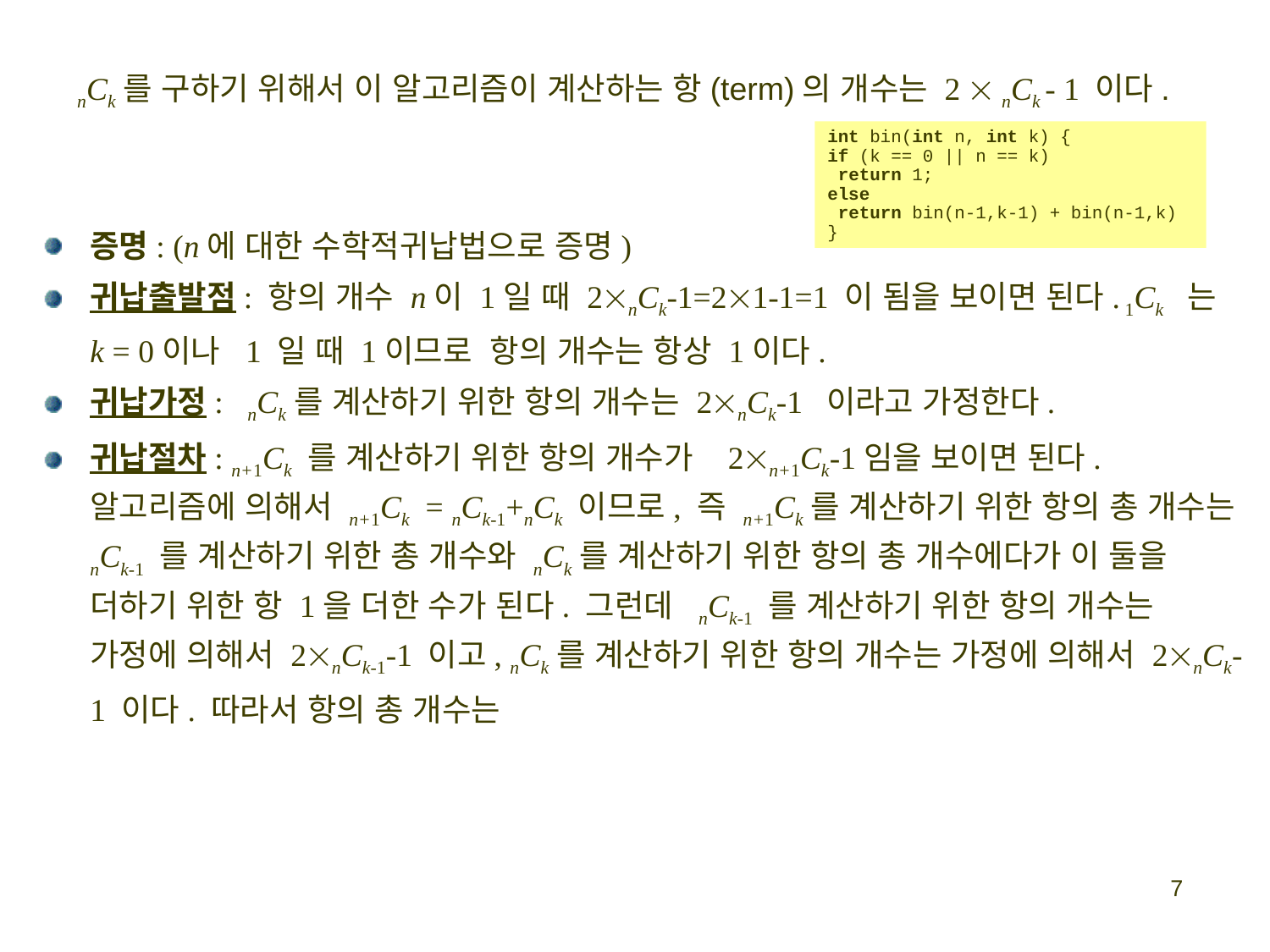

nCk를 구하기 위해서 이 알고리즘이 계산하는 항(term)의 개수는 2 × nCk - 1 이다.
int bin(int n, int k) {
if (k == 0 || n == k)
 return 1;
else
 return bin(n-1,k-1) + bin(n-1,k)
}
증명: (n에 대한 수학적귀납법으로 증명)
귀납출발점: 항의 개수 n이 1일 때 2×nCk-1=2×1-1=1 이 됨을 보이면 된다. 1Ck  는 k = 0이나  1 일 때 1이므로  항의 개수는 항상 1이다.
귀납가정:   nCk를 계산하기 위한 항의 개수는 2×nCk-1  이라고 가정한다.
귀납절차: n+1Ck 를 계산하기 위한 항의 개수가   2×n+1Ck-1임을 보이면 된다.  알고리즘에 의해서 n+1Ck  = nCk-1+nCk 이므로, 즉 n+1Ck를 계산하기 위한 항의 총 개수는  nCk-1 를 계산하기 위한 총 개수와 nCk를 계산하기 위한 항의 총 개수에다가 이 둘을 더하기 위한 항 1을 더한 수가 된다. 그런데  nCk-1 를 계산하기 위한 항의 개수는 가정에 의해서 2×nCk-1-1 이고, nCk를 계산하기 위한 항의 개수는 가정에 의해서 2×nCk-1 이다. 따라서 항의 총 개수는
7